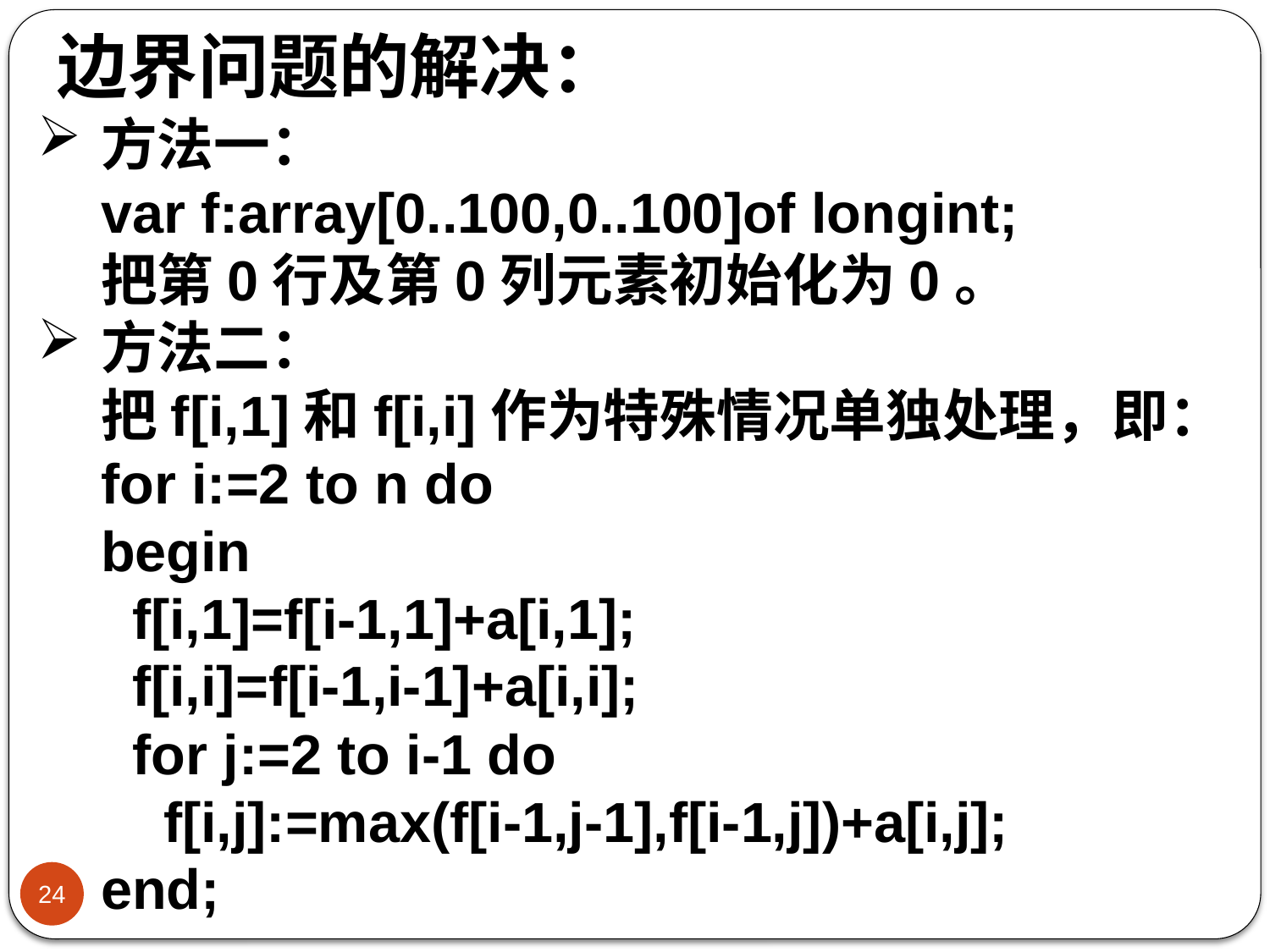

边界问题的解决：
方法一：
var f:array[0..100,0..100]of longint;
把第0行及第0列元素初始化为0。
方法二：
把f[i,1]和f[i,i]作为特殊情况单独处理，即：
for i:=2 to n do
begin
  f[i,1]=f[i-1,1]+a[i,1];
  f[i,i]=f[i-1,i-1]+a[i,i];
  for j:=2 to i-1 do
    f[i,j]:=max(f[i-1,j-1],f[i-1,j])+a[i,j];
end;
24